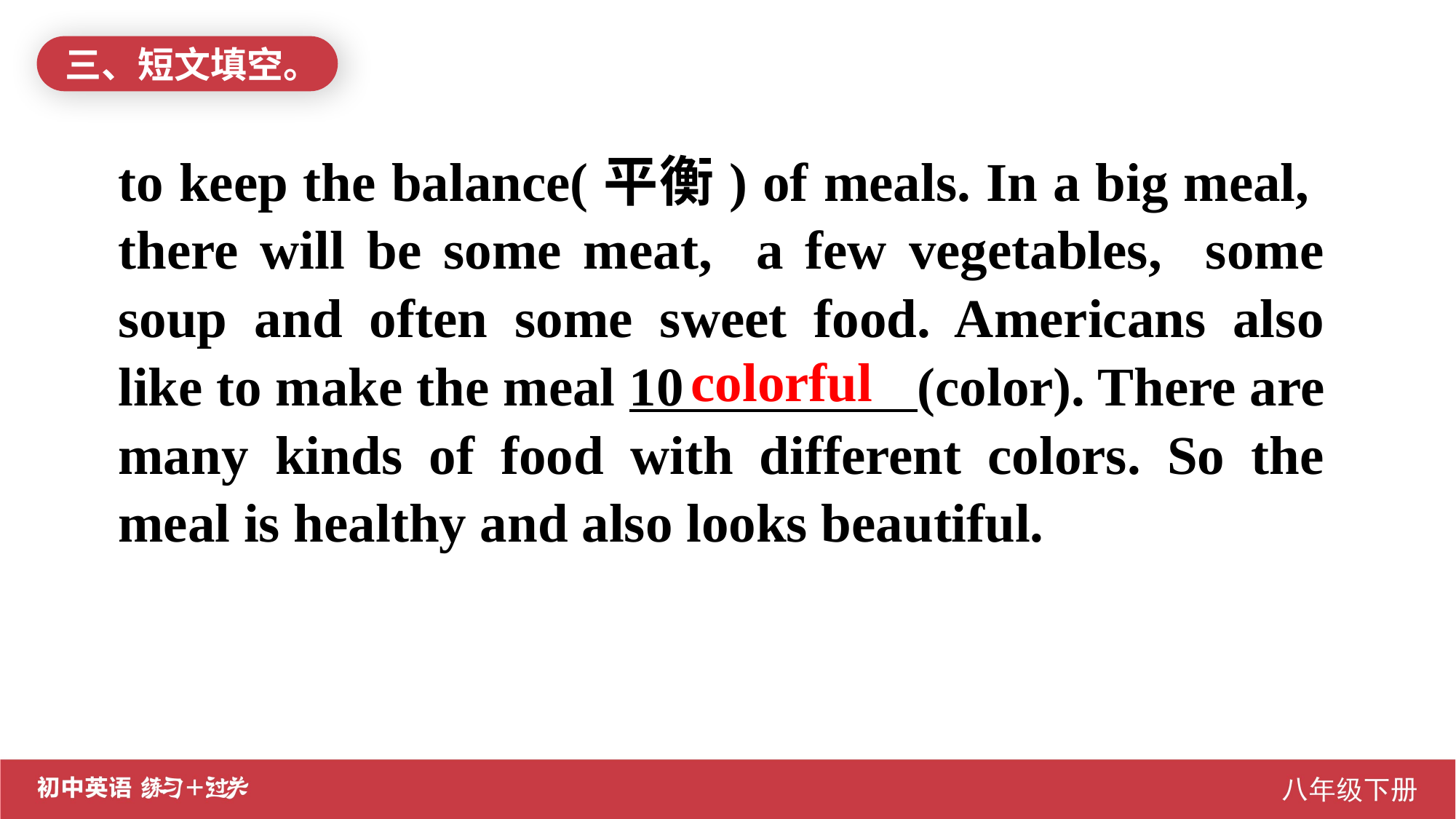

三、短文填空。
to keep the balance(平衡) of meals. In a big meal,  there will be some meat,  a few vegetables,  some soup and often some sweet food. Americans also like to make the meal 10                 (color). There are many kinds of food with different colors. So the meal is healthy and also looks beautiful.
colorful